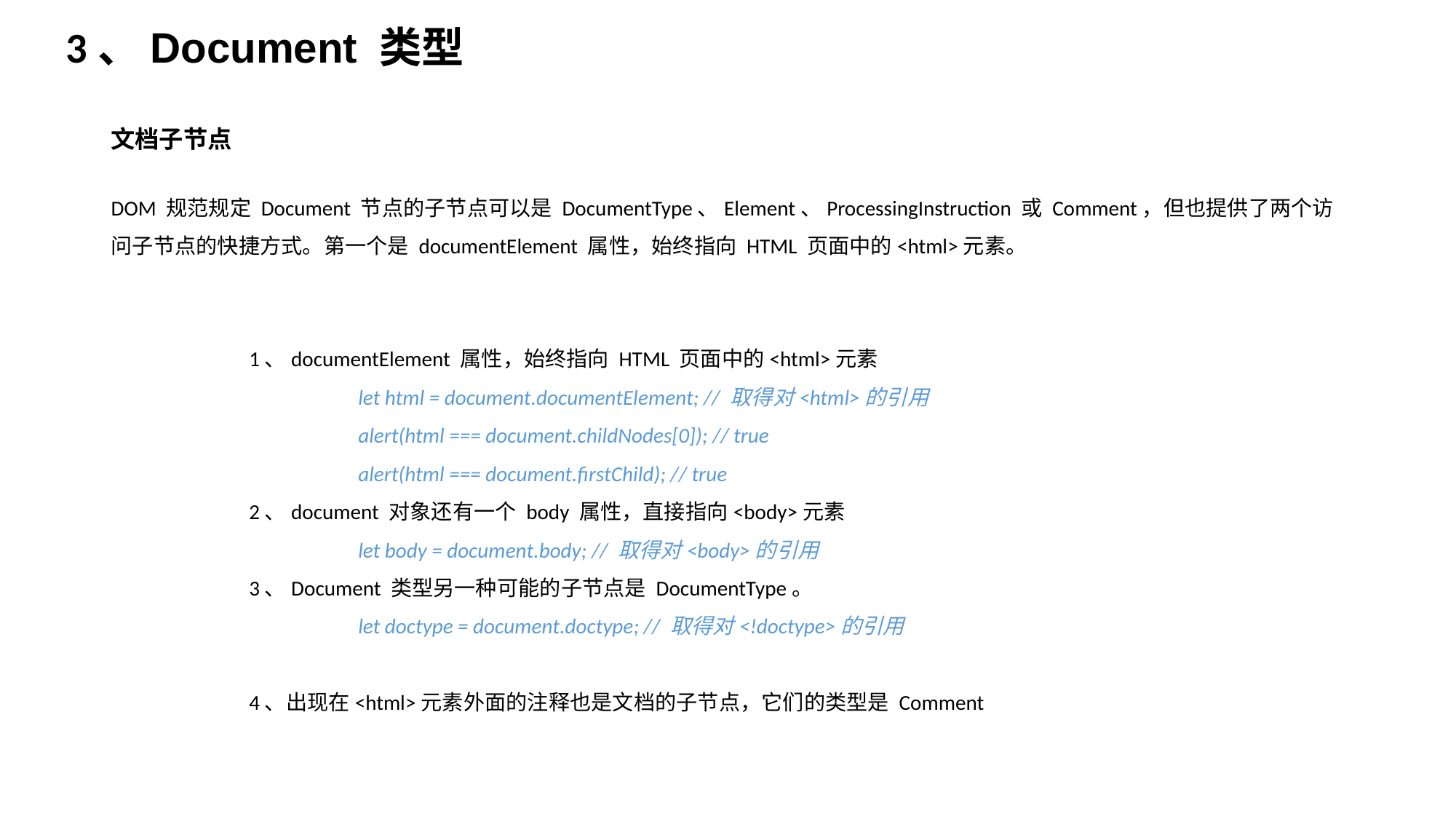

3、Document 类型
文档子节点
DOM 规范规定 Document 节点的子节点可以是 DocumentType、Element、ProcessingInstruction 或 Comment，但也提供了两个访问子节点的快捷方式。第一个是 documentElement 属性，始终指向 HTML 页面中的<html>元素。
1、documentElement 属性，始终指向 HTML 页面中的<html>元素
let html = document.documentElement; // 取得对<html>的引用
alert(html === document.childNodes[0]); // true
alert(html === document.firstChild); // true
2、document 对象还有一个 body 属性，直接指向<body>元素
	let body = document.body; // 取得对<body>的引用
3、Document 类型另一种可能的子节点是 DocumentType。
let doctype = document.doctype; // 取得对<!doctype>的引用

4、出现在<html>元素外面的注释也是文档的子节点，它们的类型是 Comment